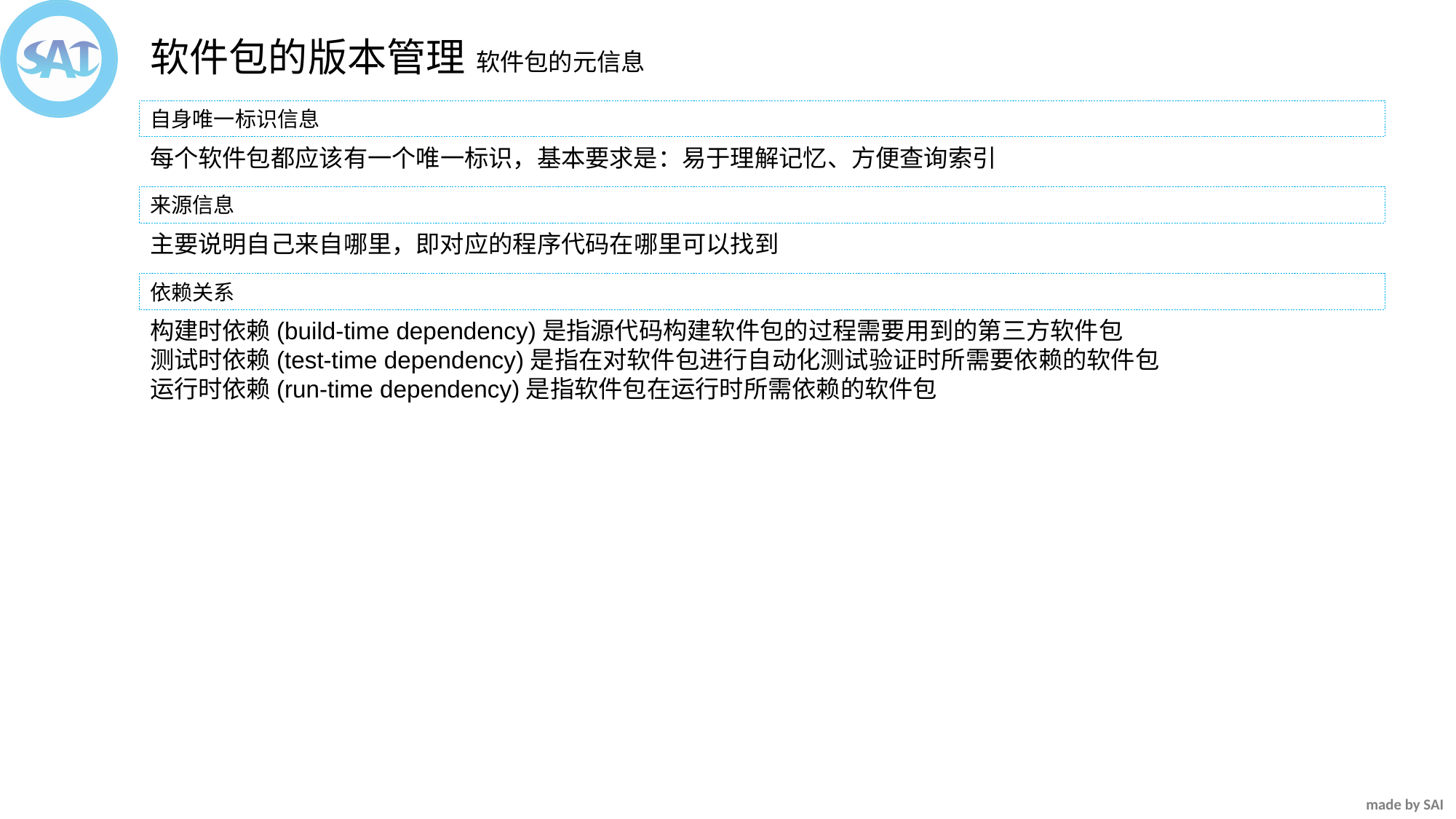

软件包的版本管理
软件包的元信息
自身唯一标识信息
每个软件包都应该有一个唯一标识，基本要求是：易于理解记忆、方便查询索引
来源信息
主要说明自己来自哪里，即对应的程序代码在哪里可以找到
依赖关系
构建时依赖(build-time dependency)是指源代码构建软件包的过程需要用到的第三方软件包
测试时依赖(test-time dependency)是指在对软件包进行自动化测试验证时所需要依赖的软件包
运行时依赖(run-time dependency)是指软件包在运行时所需依赖的软件包